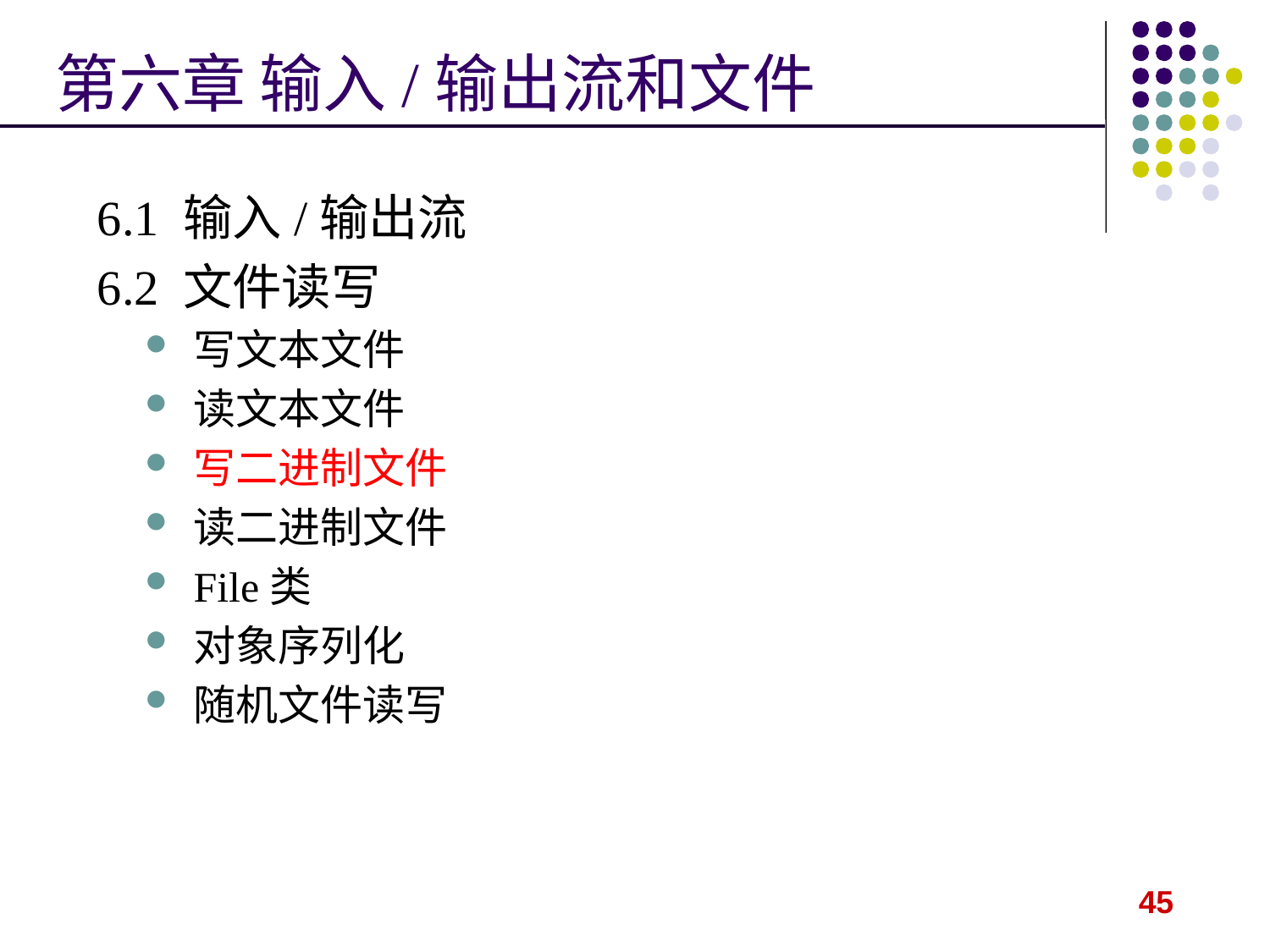

# 第六章 输入/输出流和文件
6.1 输入/输出流
6.2 文件读写
写文本文件
读文本文件
写二进制文件
读二进制文件
File类
对象序列化
随机文件读写